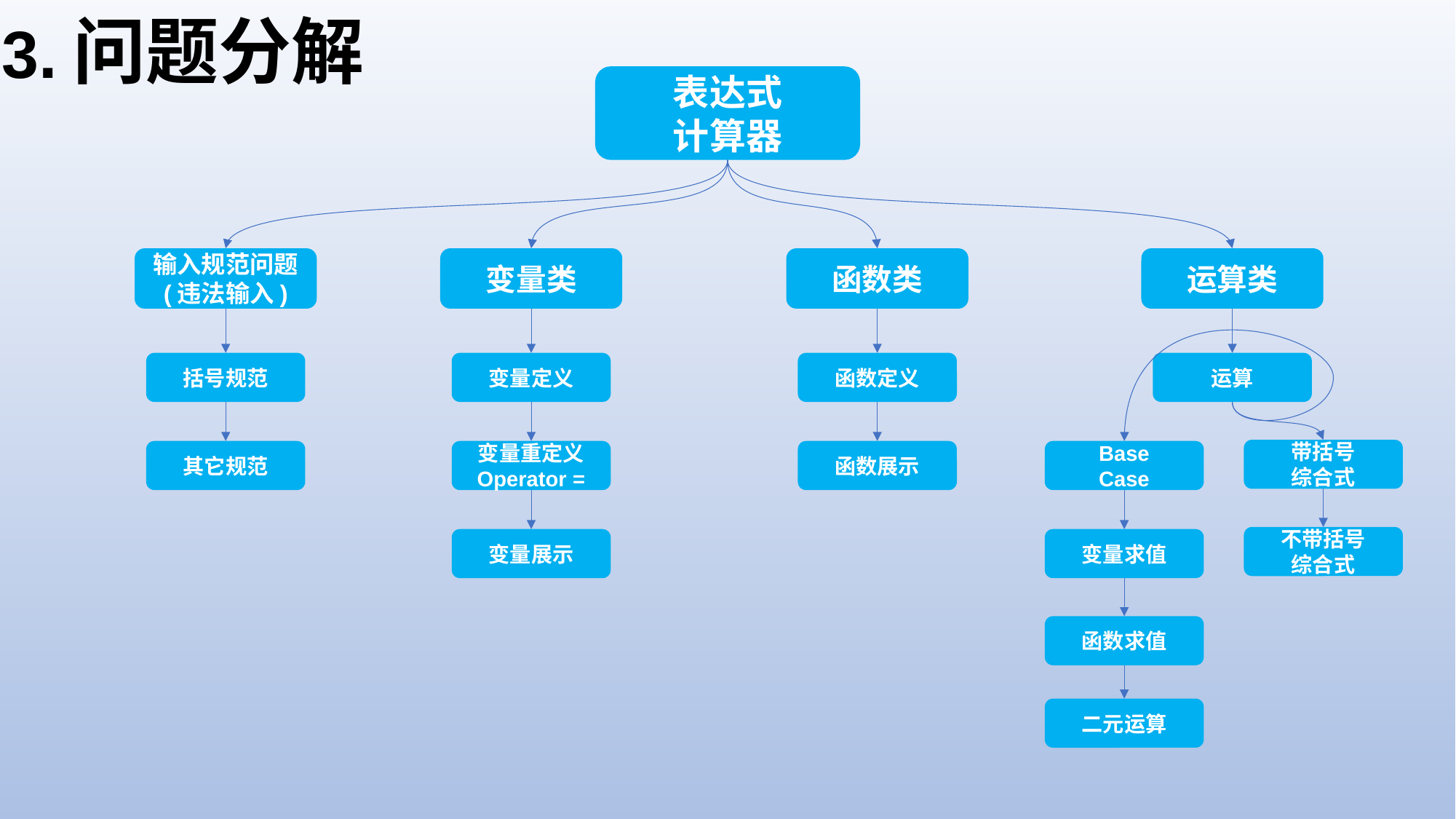

3.问题分解
表达式
计算器
输入规范问题
(违法输入)
变量类
函数类
运算类
运算
函数定义
变量定义
括号规范
带括号
综合式
Base
Case
其它规范
变量重定义
Operator =
函数展示
不带括号
综合式
变量求值
变量展示
函数求值
二元运算